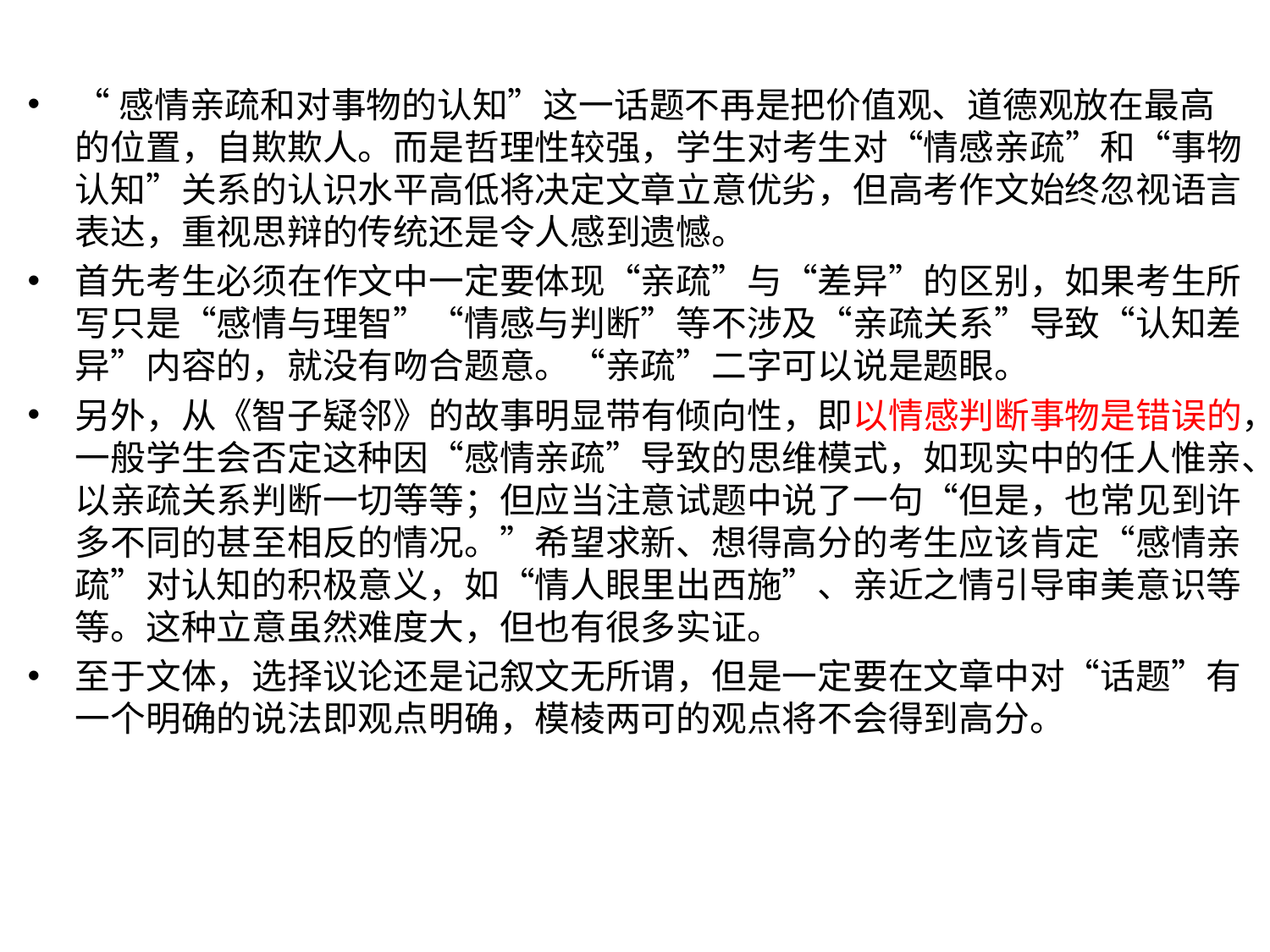

#
“感情亲疏和对事物的认知”这一话题不再是把价值观、道德观放在最高的位置，自欺欺人。而是哲理性较强，学生对考生对“情感亲疏”和“事物认知”关系的认识水平高低将决定文章立意优劣，但高考作文始终忽视语言表达，重视思辩的传统还是令人感到遗憾。
首先考生必须在作文中一定要体现“亲疏”与“差异”的区别，如果考生所写只是“感情与理智”“情感与判断”等不涉及“亲疏关系”导致“认知差异”内容的，就没有吻合题意。“亲疏”二字可以说是题眼。
另外，从《智子疑邻》的故事明显带有倾向性，即以情感判断事物是错误的，一般学生会否定这种因“感情亲疏”导致的思维模式，如现实中的任人惟亲、以亲疏关系判断一切等等；但应当注意试题中说了一句“但是，也常见到许多不同的甚至相反的情况。”希望求新、想得高分的考生应该肯定“感情亲疏”对认知的积极意义，如“情人眼里出西施”、亲近之情引导审美意识等等。这种立意虽然难度大，但也有很多实证。
至于文体，选择议论还是记叙文无所谓，但是一定要在文章中对“话题”有一个明确的说法即观点明确，模棱两可的观点将不会得到高分。